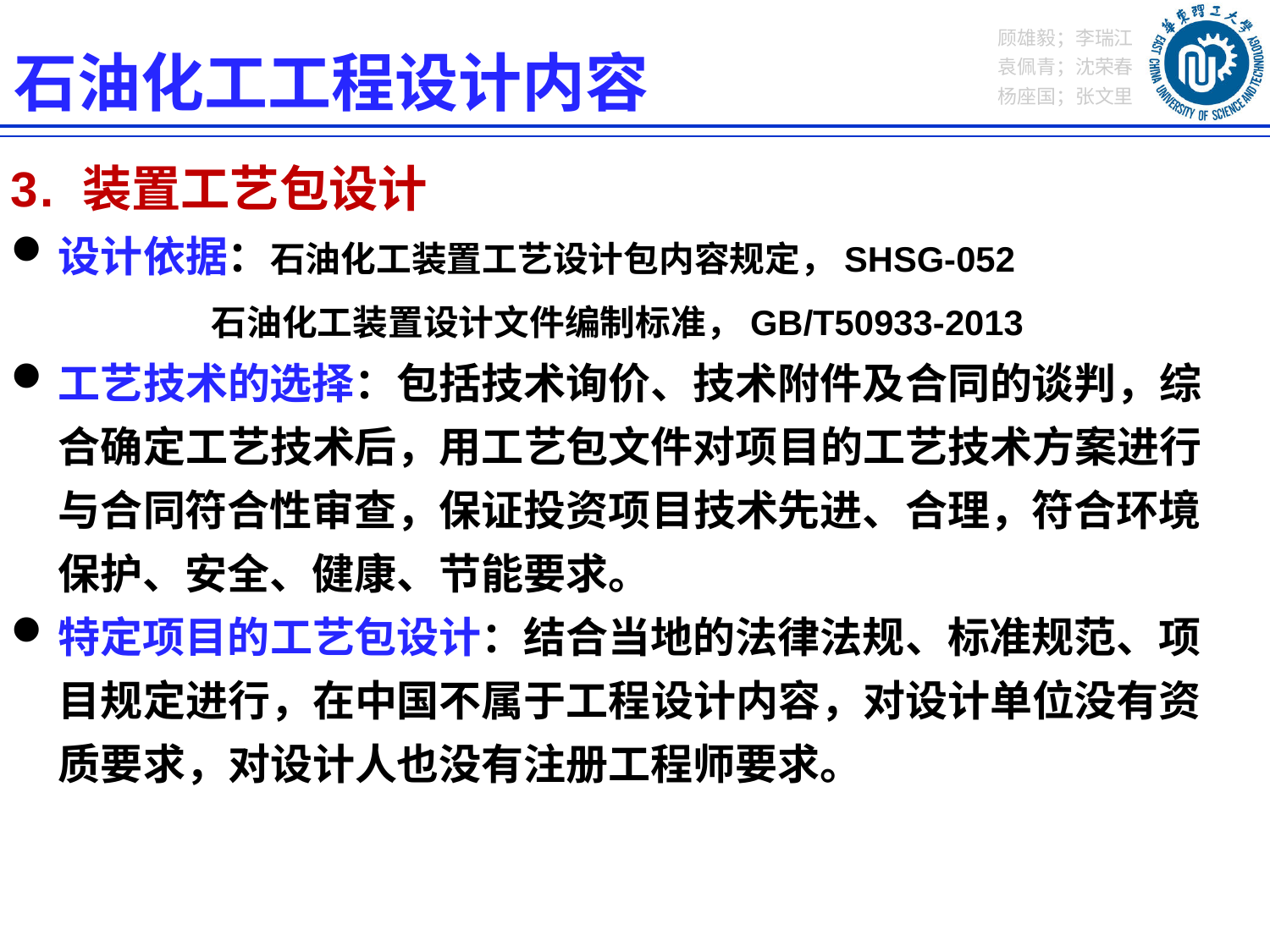

石油化工工程设计内容
装置工艺包设计
设计依据：石油化工装置工艺设计包内容规定，SHSG-052
                    石油化工装置设计文件编制标准，GB/T50933-2013
工艺技术的选择：包括技术询价、技术附件及合同的谈判，综合确定工艺技术后，用工艺包文件对项目的工艺技术方案进行与合同符合性审查，保证投资项目技术先进、合理，符合环境保护、安全、健康、节能要求。
特定项目的工艺包设计：结合当地的法律法规、标准规范、项目规定进行，在中国不属于工程设计内容，对设计单位没有资质要求，对设计人也没有注册工程师要求。